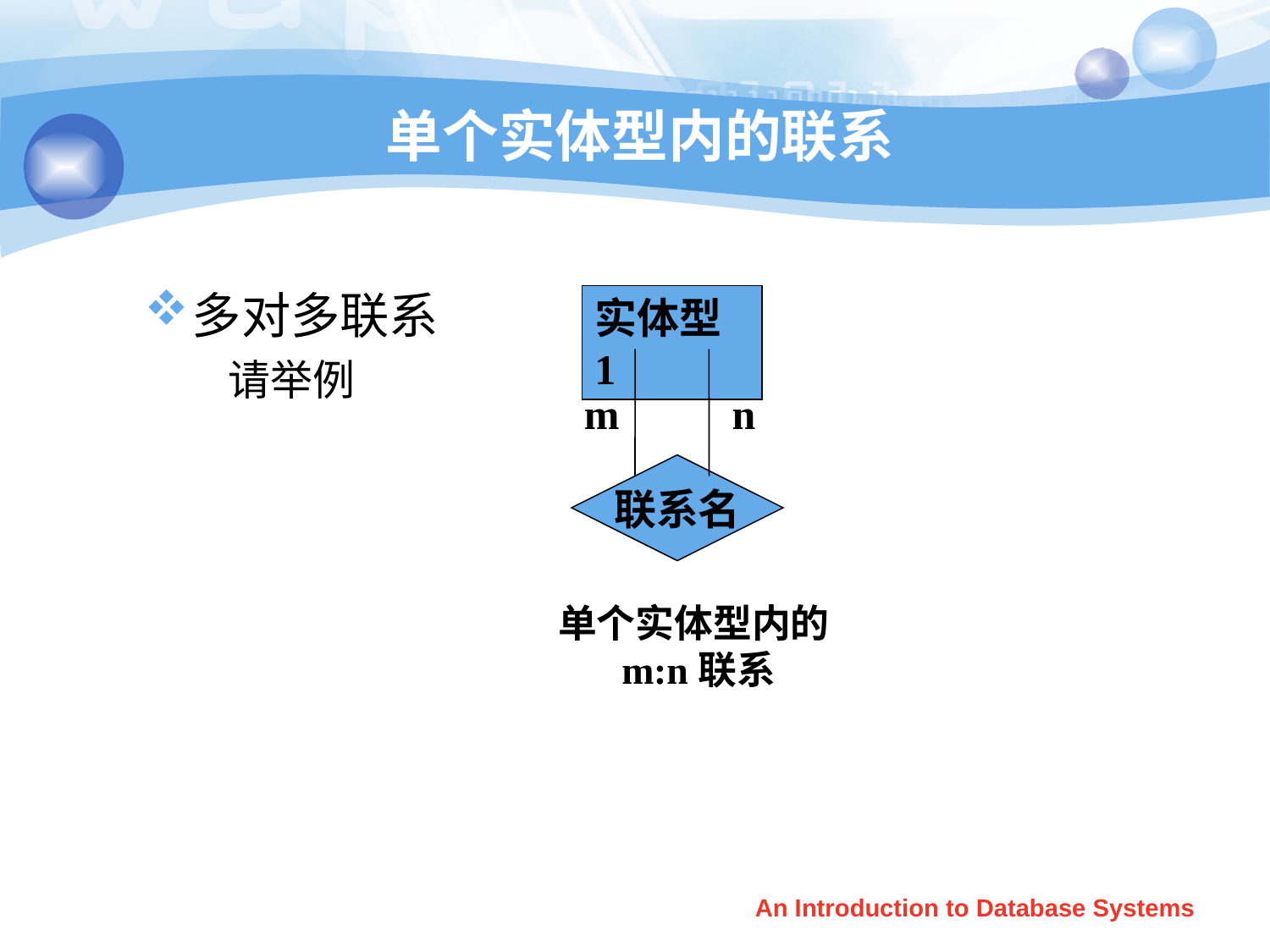

# 单个实体型内的联系
多对多联系
请举例
实体型1

m
n
联系名
单个实体型内的m:n联系
An Introduction to Database Systems